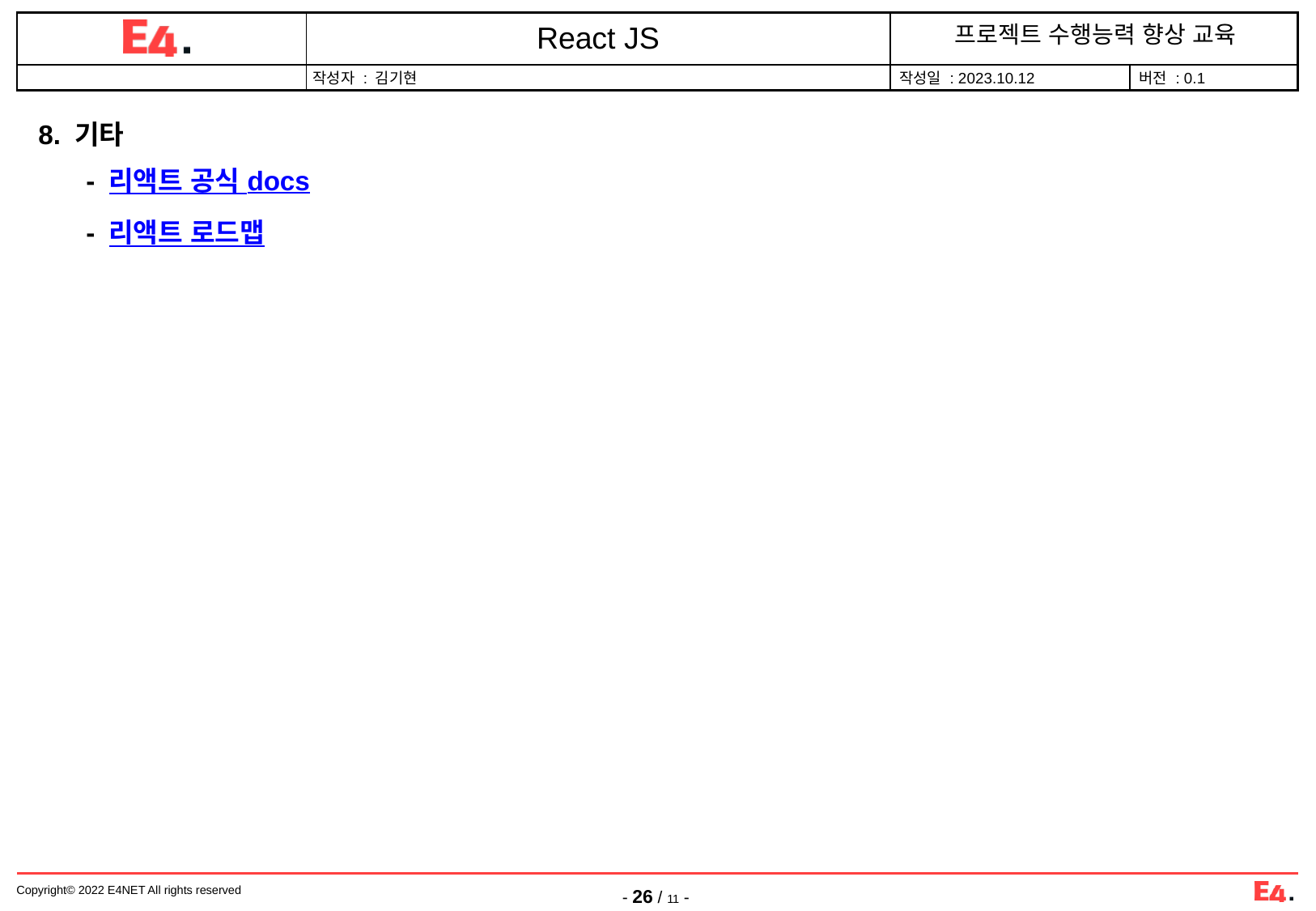

8. 기타
	- 리액트 공식 docs
	- 리액트 로드맵